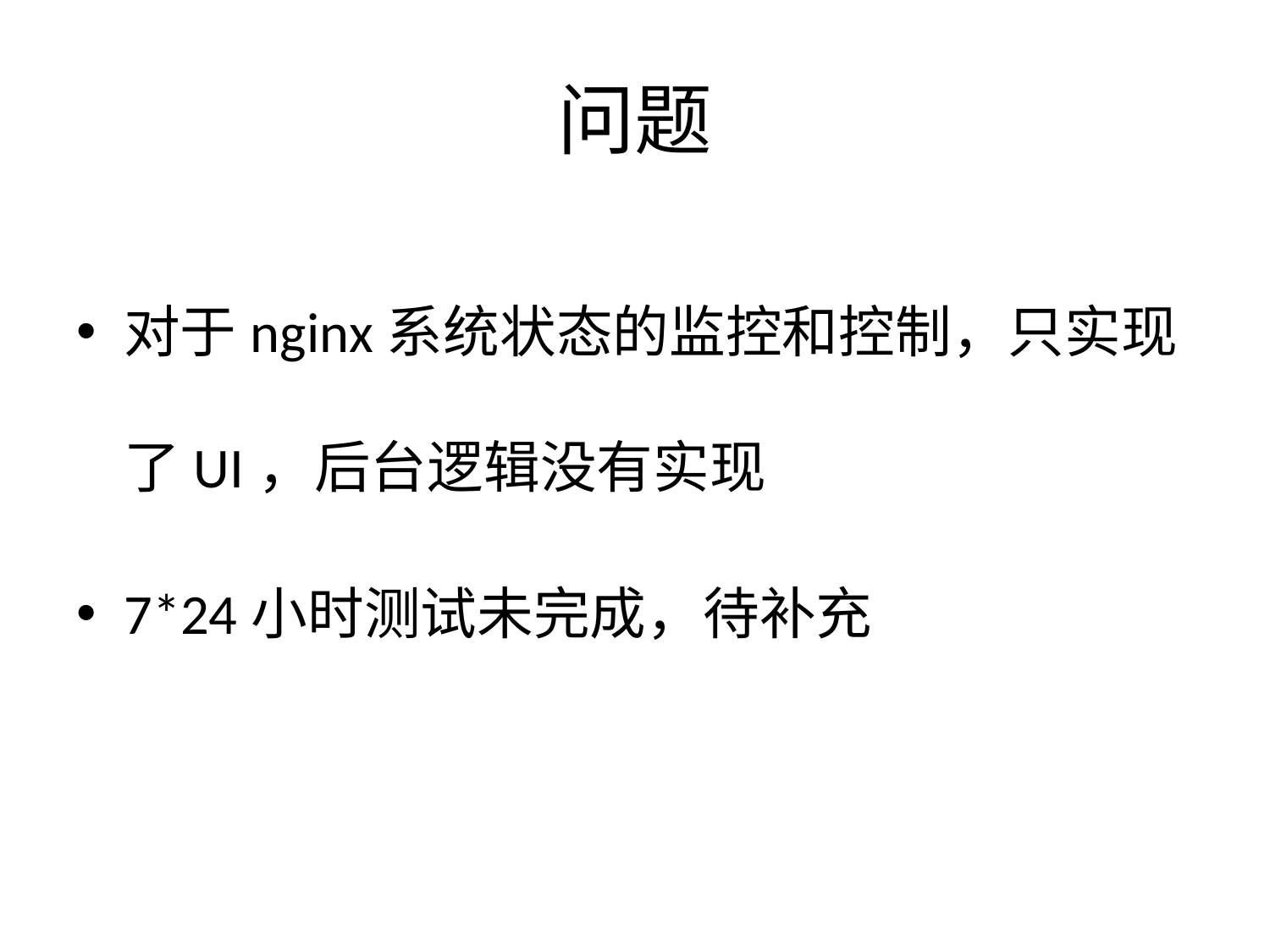

# 问题
对于nginx系统状态的监控和控制，只实现了UI，后台逻辑没有实现
7*24小时测试未完成，待补充